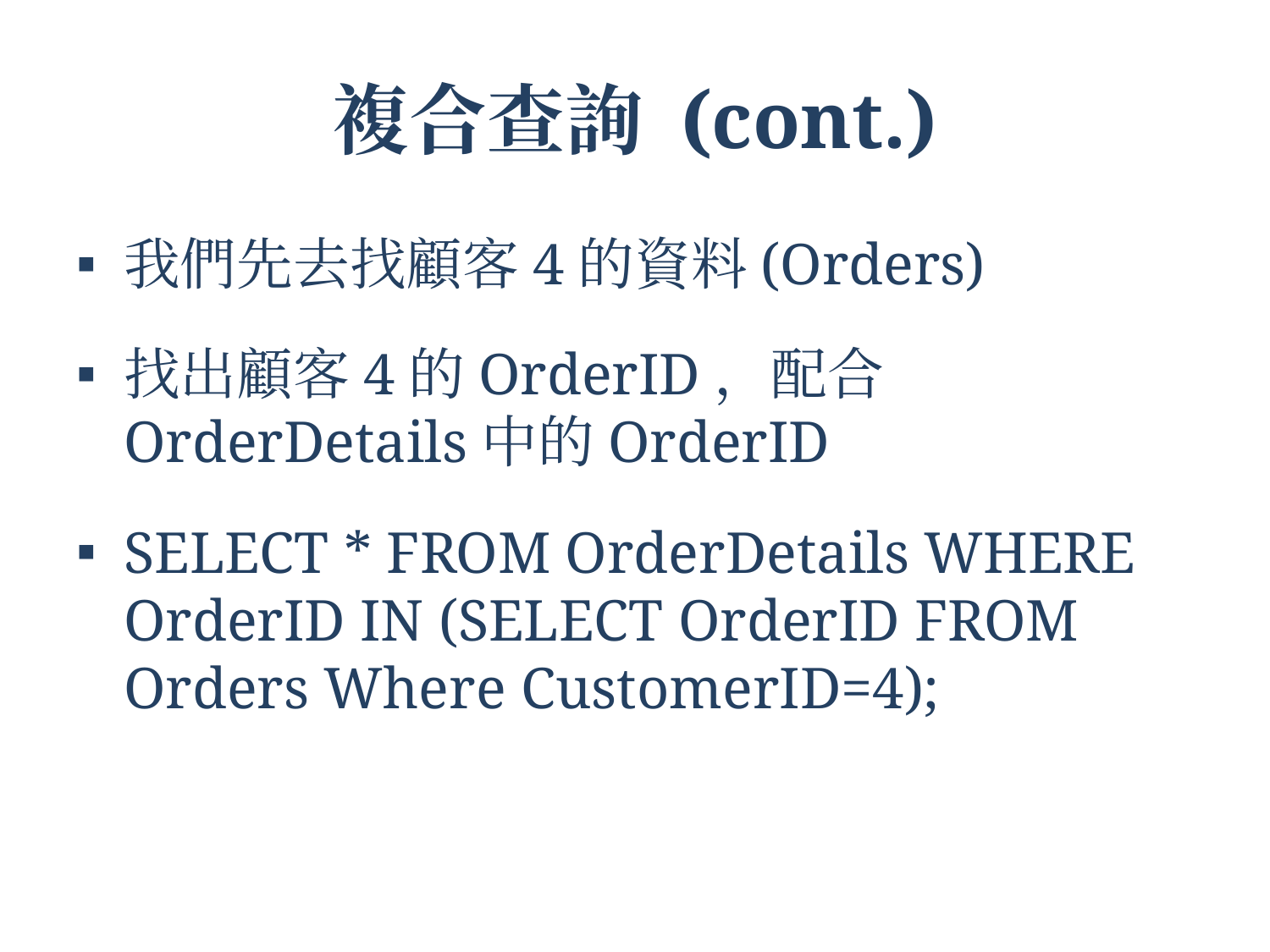

# 複合查詢 (cont.)
我們先去找顧客4的資料(Orders)
找出顧客4的OrderID，配合OrderDetails中的OrderID
SELECT * FROM OrderDetails WHERE OrderID IN (SELECT OrderID FROM Orders Where CustomerID=4);